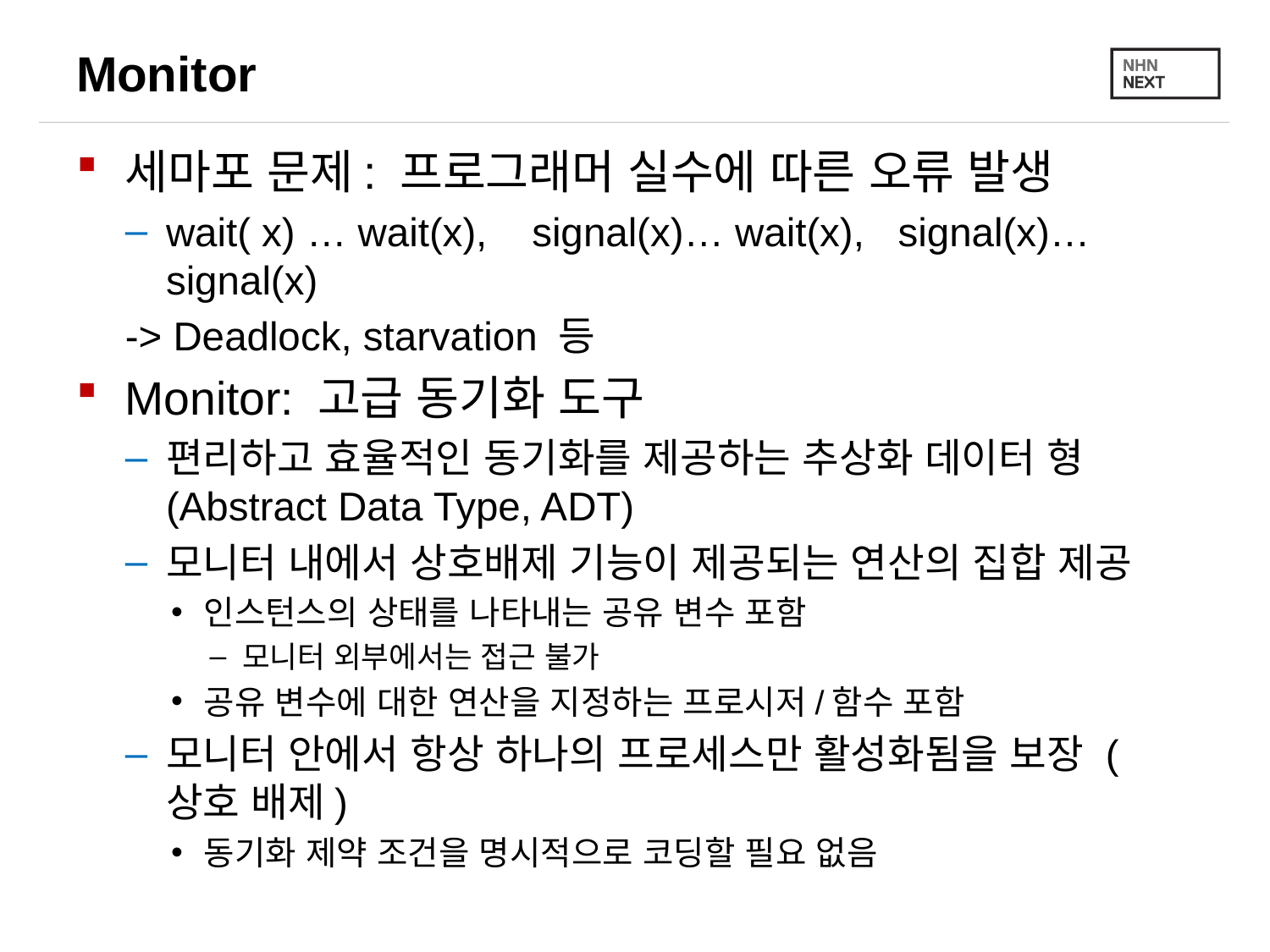

# Monitor
세마포 문제: 프로그래머 실수에 따른 오류 발생
wait( x) … wait(x),    signal(x)… wait(x),   signal(x)… signal(x)
-> Deadlock, starvation 등
Monitor: 고급 동기화 도구
편리하고 효율적인 동기화를 제공하는 추상화 데이터 형 (Abstract Data Type, ADT)
모니터 내에서 상호배제 기능이 제공되는 연산의 집합 제공
인스턴스의 상태를 나타내는 공유 변수 포함
모니터 외부에서는 접근 불가
공유 변수에 대한 연산을 지정하는 프로시저/함수 포함
모니터 안에서 항상 하나의 프로세스만 활성화됨을 보장 (상호 배제)
동기화 제약 조건을 명시적으로 코딩할 필요 없음